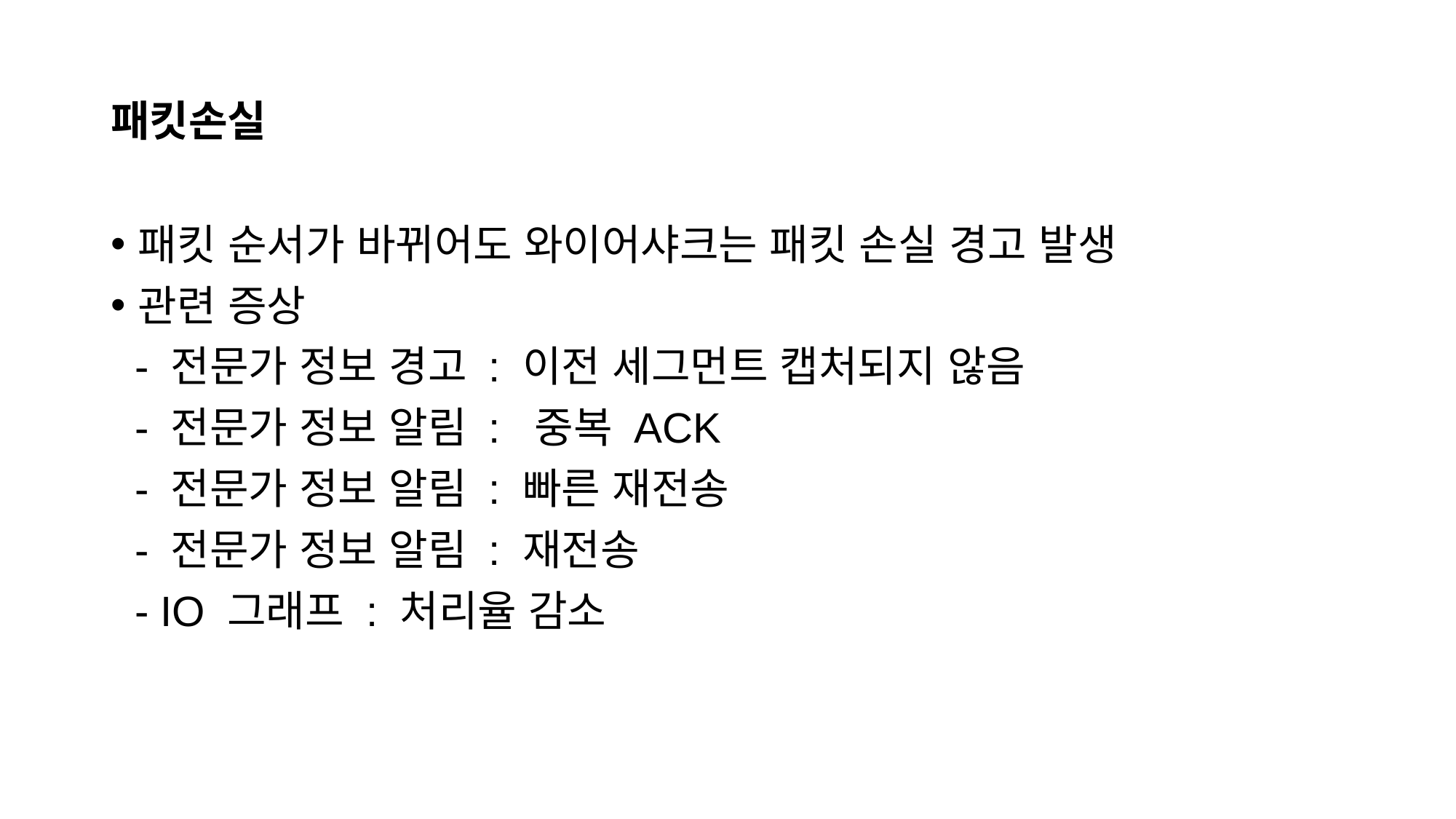

# 패킷손실
패킷 순서가 바뀌어도 와이어샤크는 패킷 손실 경고 발생
관련 증상
  - 전문가 정보 경고 : 이전 세그먼트 캡처되지 않음
  - 전문가 정보 알림 :  중복 ACK
  - 전문가 정보 알림 : 빠른 재전송
  - 전문가 정보 알림 : 재전송
  - IO 그래프 : 처리율 감소